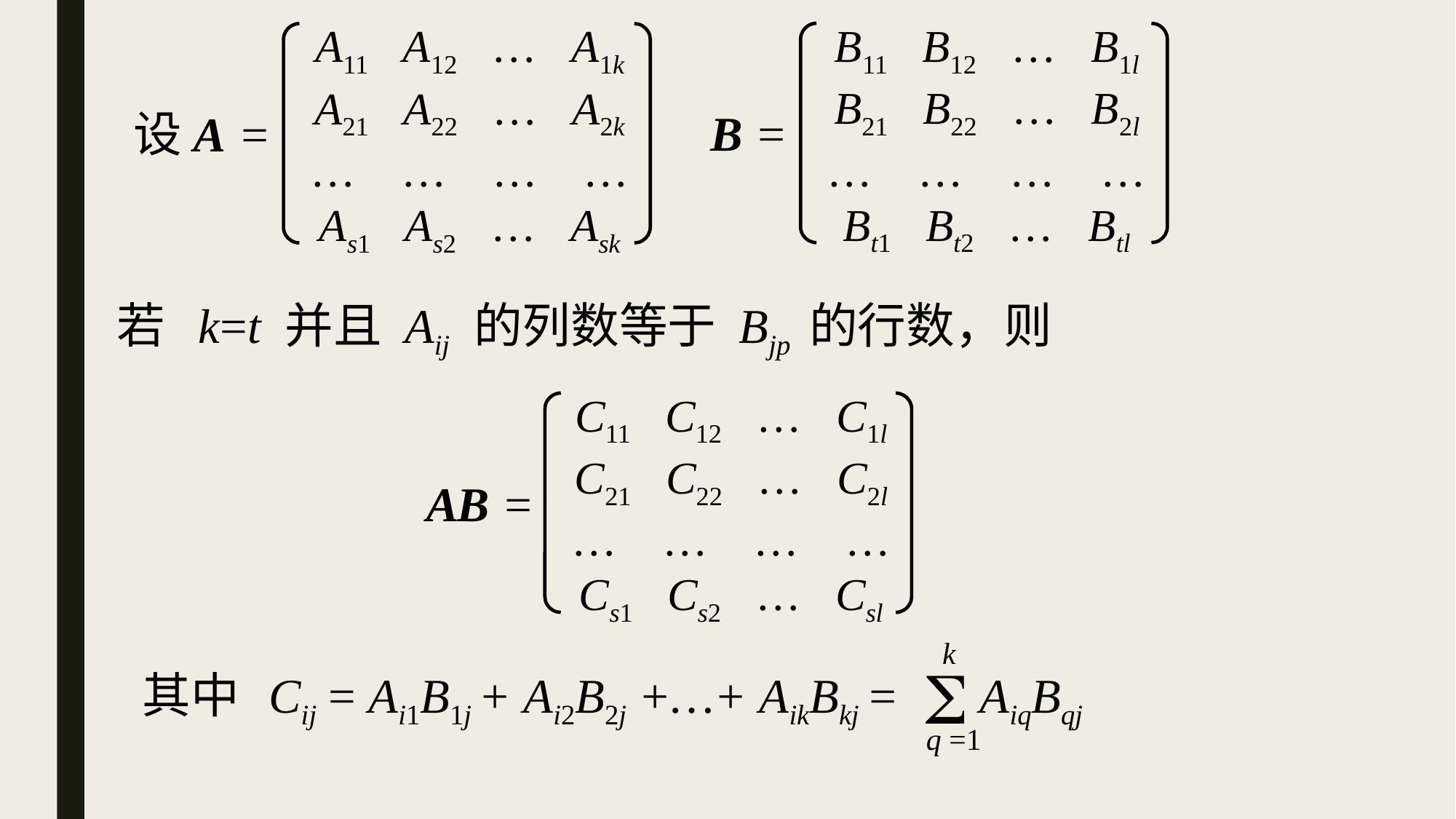

B11   B12   …   B1l
B21   B22   …   B2l
…    …    …    …
Bt1   Bt2   …   Btl
A11   A12   …   A1k
A21   A22   …   A2k
…    …    …    …
As1   As2   …   Ask

B =
A =
设
若  k=t 并且 Aij 的列数等于 Bjp 的行数，则
C11   C12   …   C1l
C21   C22   …   C2l
…    …    …    …
Cs1   Cs2   …   Csl

AB =
k
Σ
其中
Cij = Ai1B1j + Ai2B2j +…+ AikBkj =
AiqBqj
q =1